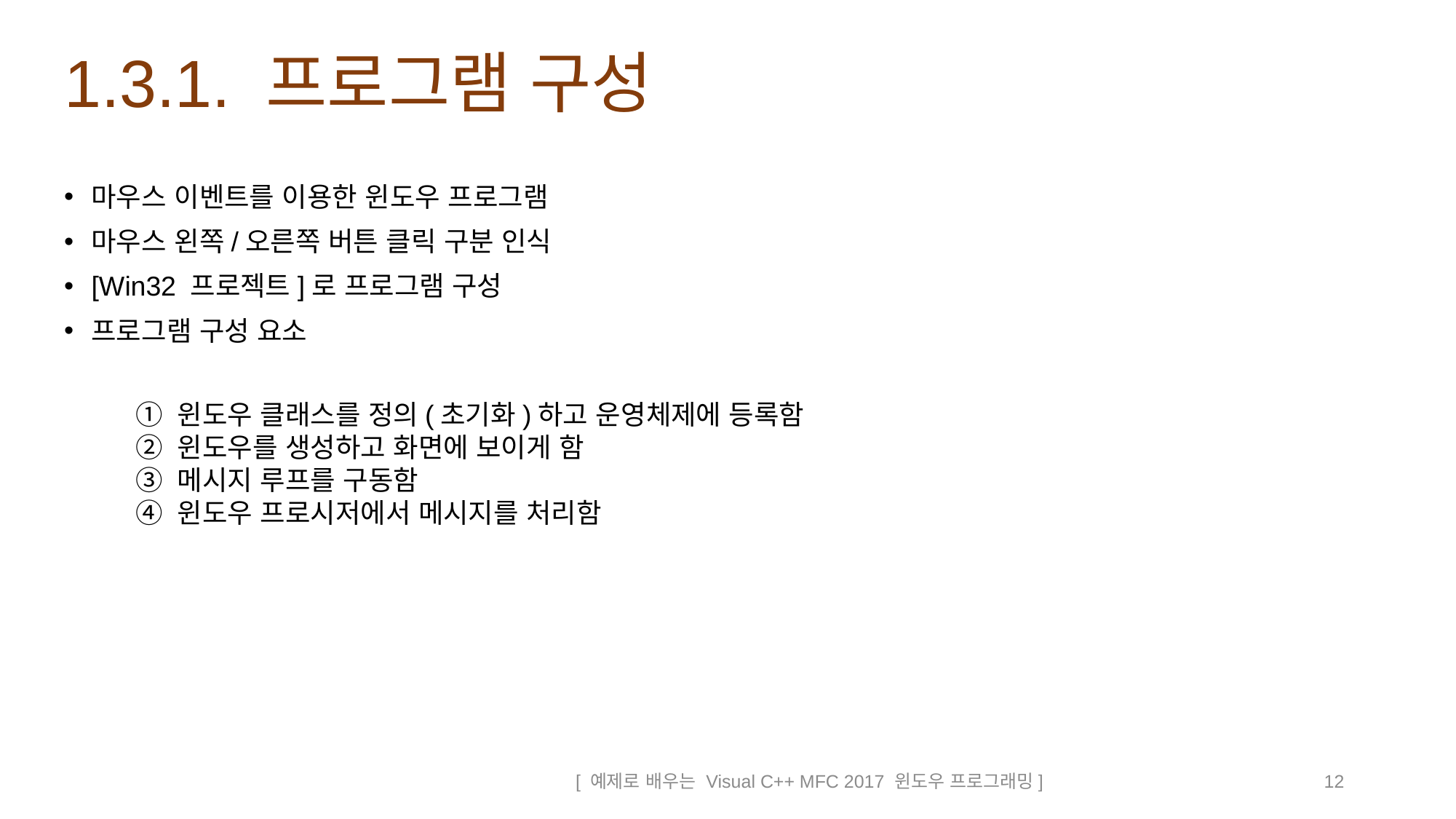

# 1.3.1. 프로그램 구성

마우스 이벤트를 이용한 윈도우 프로그램
마우스 왼쪽/오른쪽 버튼 클릭 구분 인식
[Win32 프로젝트]로 프로그램 구성
프로그램 구성 요소

① 윈도우 클래스를 정의(초기화)하고 운영체제에 등록함
② 윈도우를 생성하고 화면에 보이게 함
③ 메시지 루프를 구동함
④ 윈도우 프로시저에서 메시지를 처리함
[ 예제로 배우는 Visual C++ MFC 2017 윈도우 프로그래밍]
12